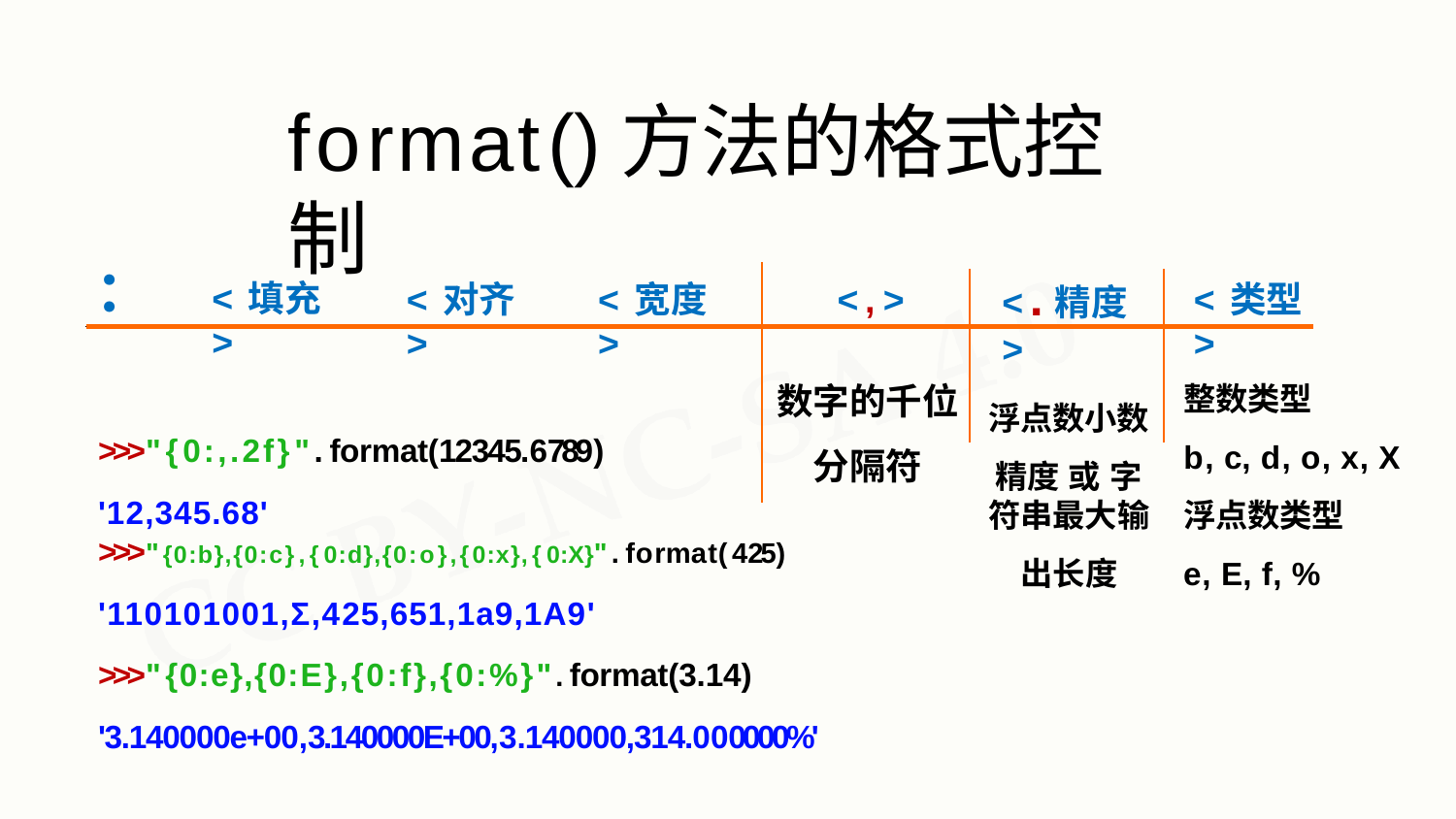

# format()方法的格式控制
：

<.精度>

<填充>
<,>
<类型>
<宽度>
<对齐>

数字的千位
浮点数小数 精度 或 字
整数类型
b, c, d, o, x, X
>>>"{0:,.2f}".format(12345.6789) '12,345.68'
分隔符

符串最大输
浮点数类型
>>>"{0:b},{0:c},{0:d},{0:o},{0:x},{0:X}".format(425)
'110101001,Ʃ,425,651,1a9,1A9'
>>>"{0:e},{0:E},{0:f},{0:%}".format(3.14) '3.140000e+00,3.140000E+00,3.140000,314.000000%'
出长度
e, E, f, %